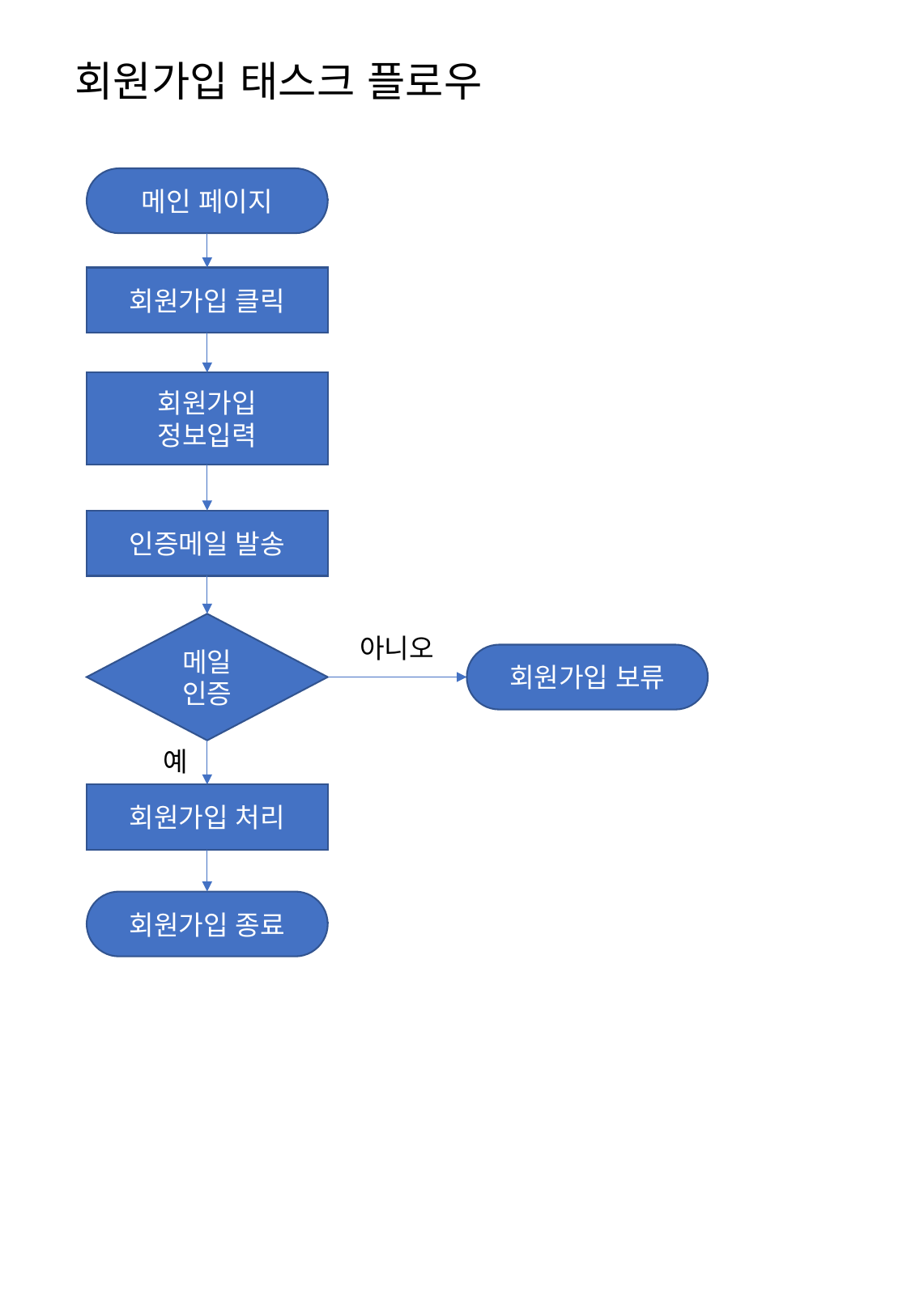

# 회원가입 태스크 플로우
메인 페이지
회원가입 클릭
회원가입
정보입력
인증메일 발송
메일
인증
아니오
회원가입 보류
예
회원가입 처리
회원가입 종료